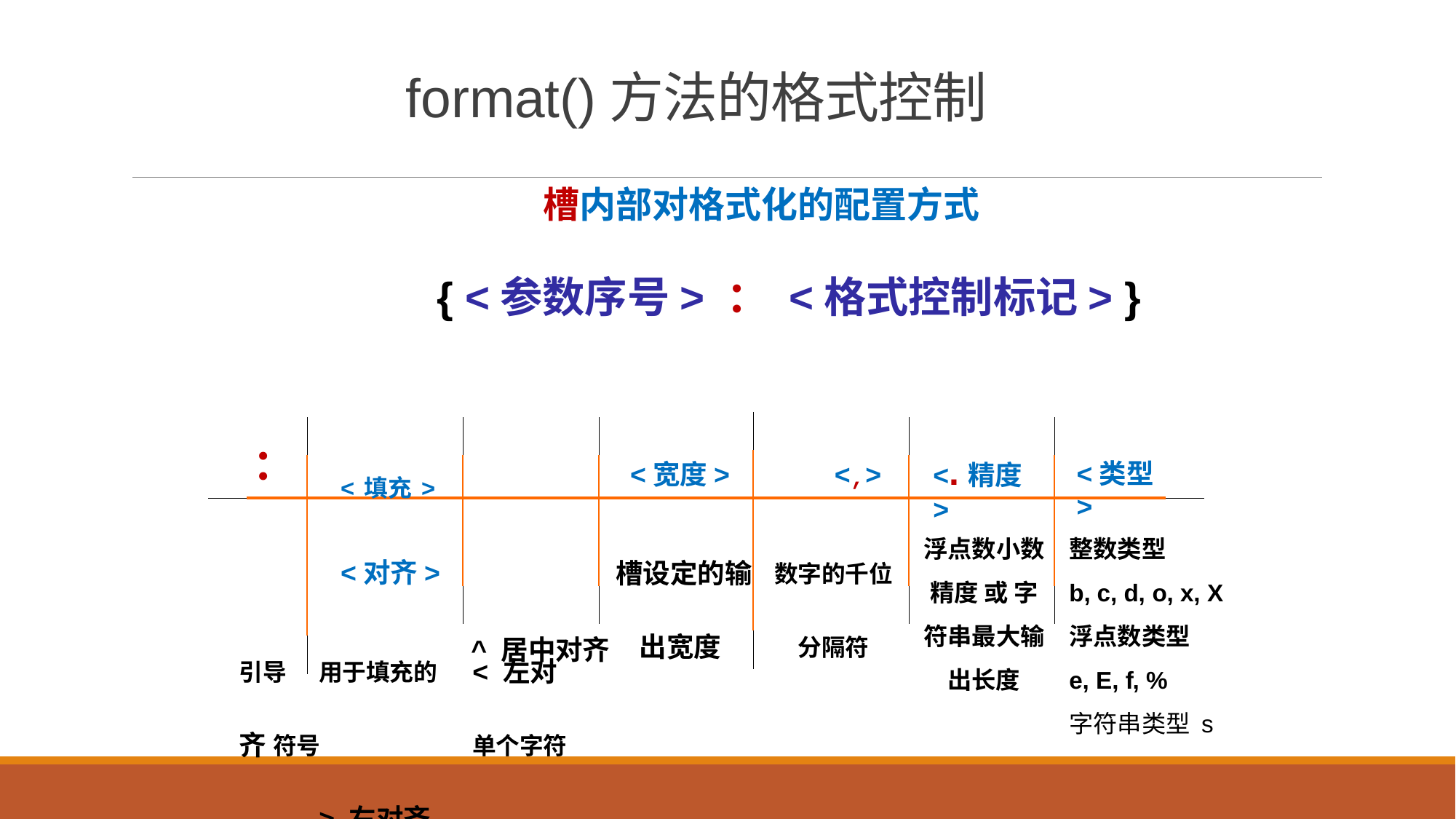

# format()方法的格式控制
槽内部对格式化的配置方式

{ <参数序号> ： <格式控制标记> }
：
<.精度>

<类型>
<宽度>	<,>
槽设定的输	数字的千位 出宽度	分隔符

<填充>	<对齐>
引导	用于填充的	< 左对齐 符号		单个字符	> 右对齐

浮点数小数 精度 或 字 符串最大输 出长度
整数类型
b, c, d, o, x, X  浮点数类型
e, E, f, %
字符串类型 s

^ 居中对齐